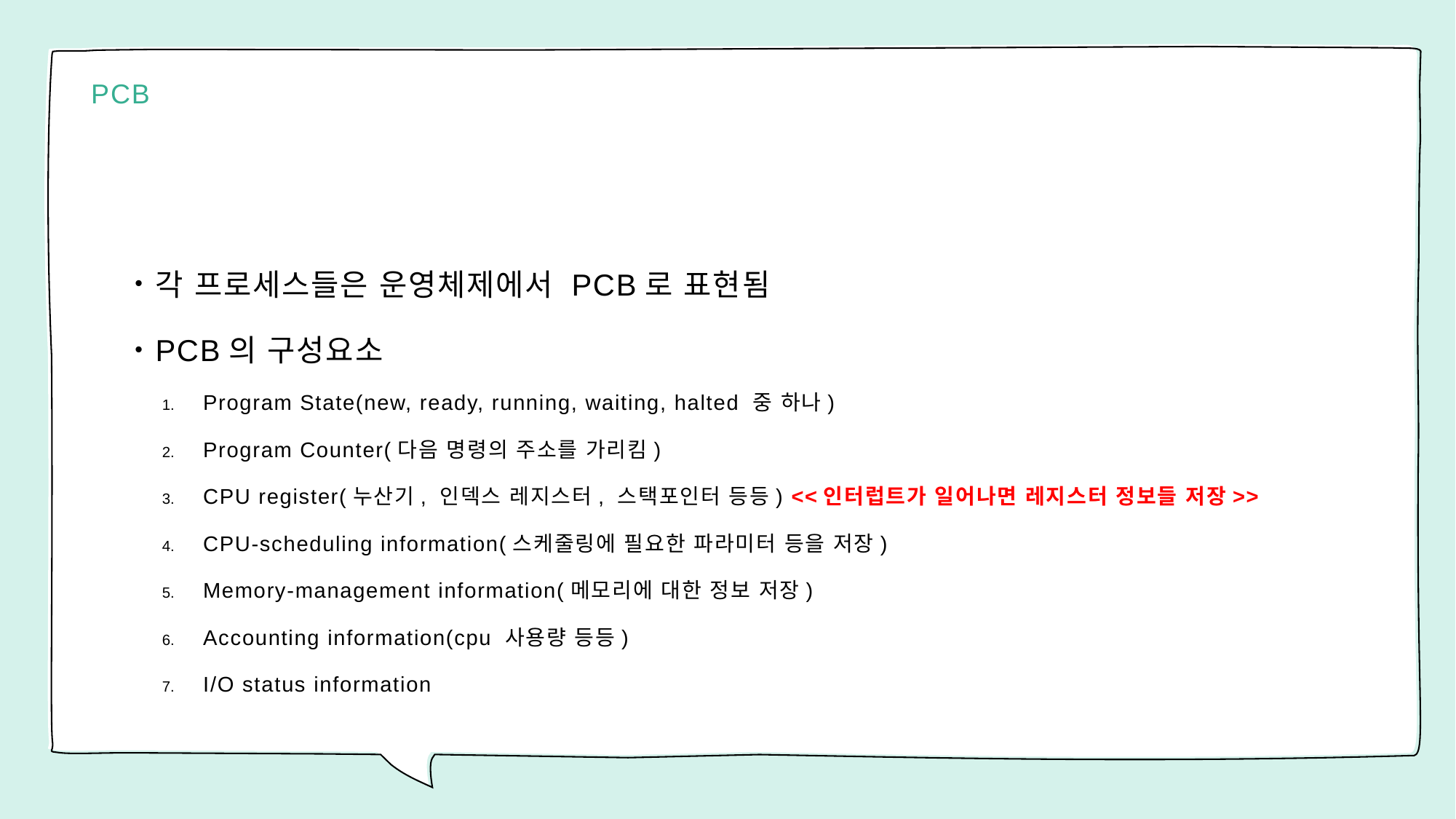

# PCB
각 프로세스들은 운영체제에서 PCB로 표현됨
PCB의 구성요소
Program State(new, ready, running, waiting, halted 중 하나)
Program Counter(다음 명령의 주소를 가리킴)
CPU register(누산기, 인덱스 레지스터, 스택포인터 등등) <<인터럽트가 일어나면 레지스터 정보들 저장>>
CPU-scheduling information(스케줄링에 필요한 파라미터 등을 저장)
Memory-management information(메모리에 대한 정보 저장)
Accounting information(cpu 사용량 등등)
I/O status information